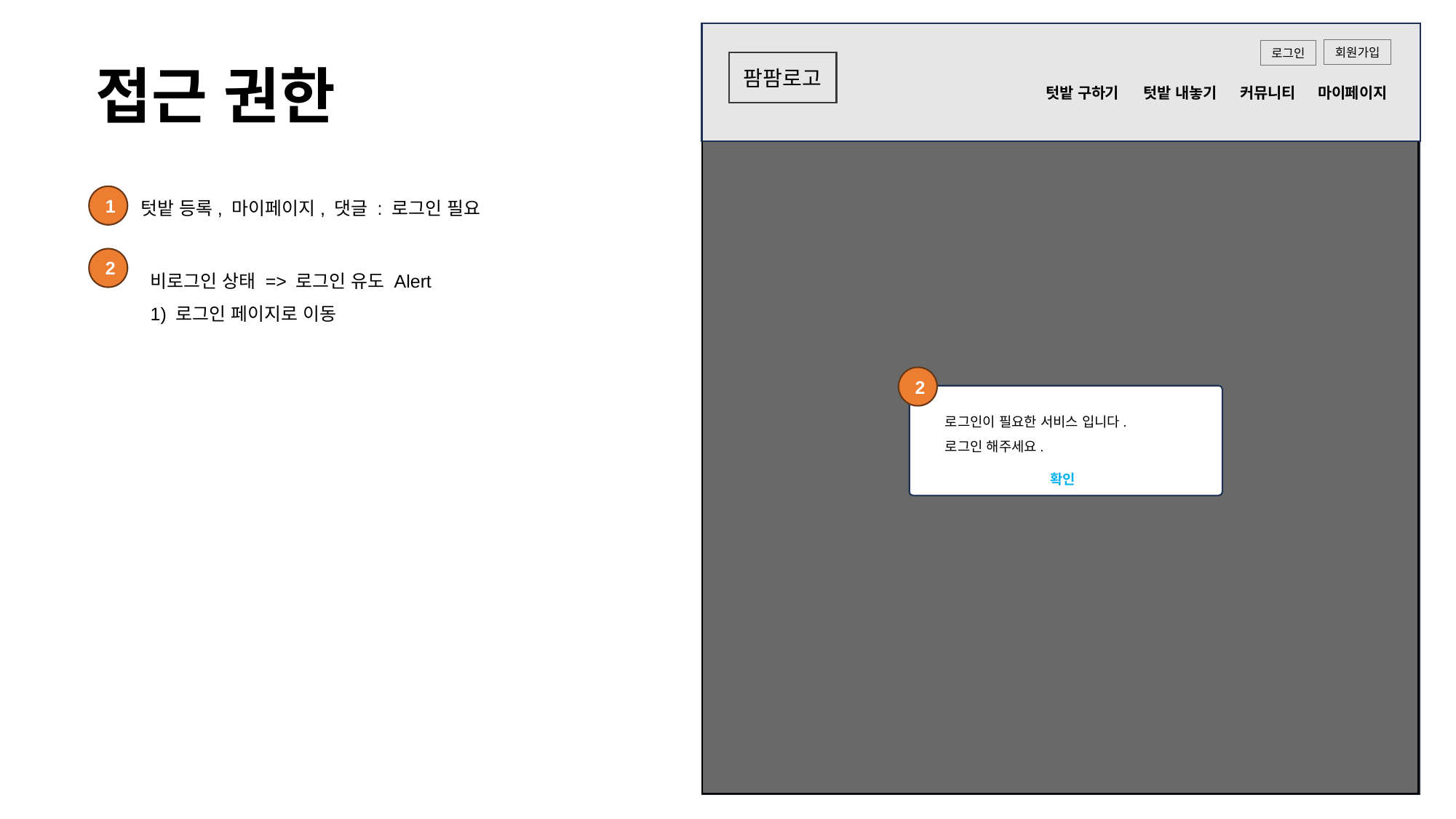

회원가입
회원가입
로그인
로그인
접근 권한
팜팜로고

텃밭 구하기
텃밭 내놓기
커뮤니티
마이페이지
1
텃밭 등록, 마이페이지, 댓글 : 로그인 필요
2
비로그인 상태 => 로그인 유도 Alert
1) 로그인 페이지로 이동
2

로그인이 필요한 서비스 입니다.
로그인 해주세요.
확인